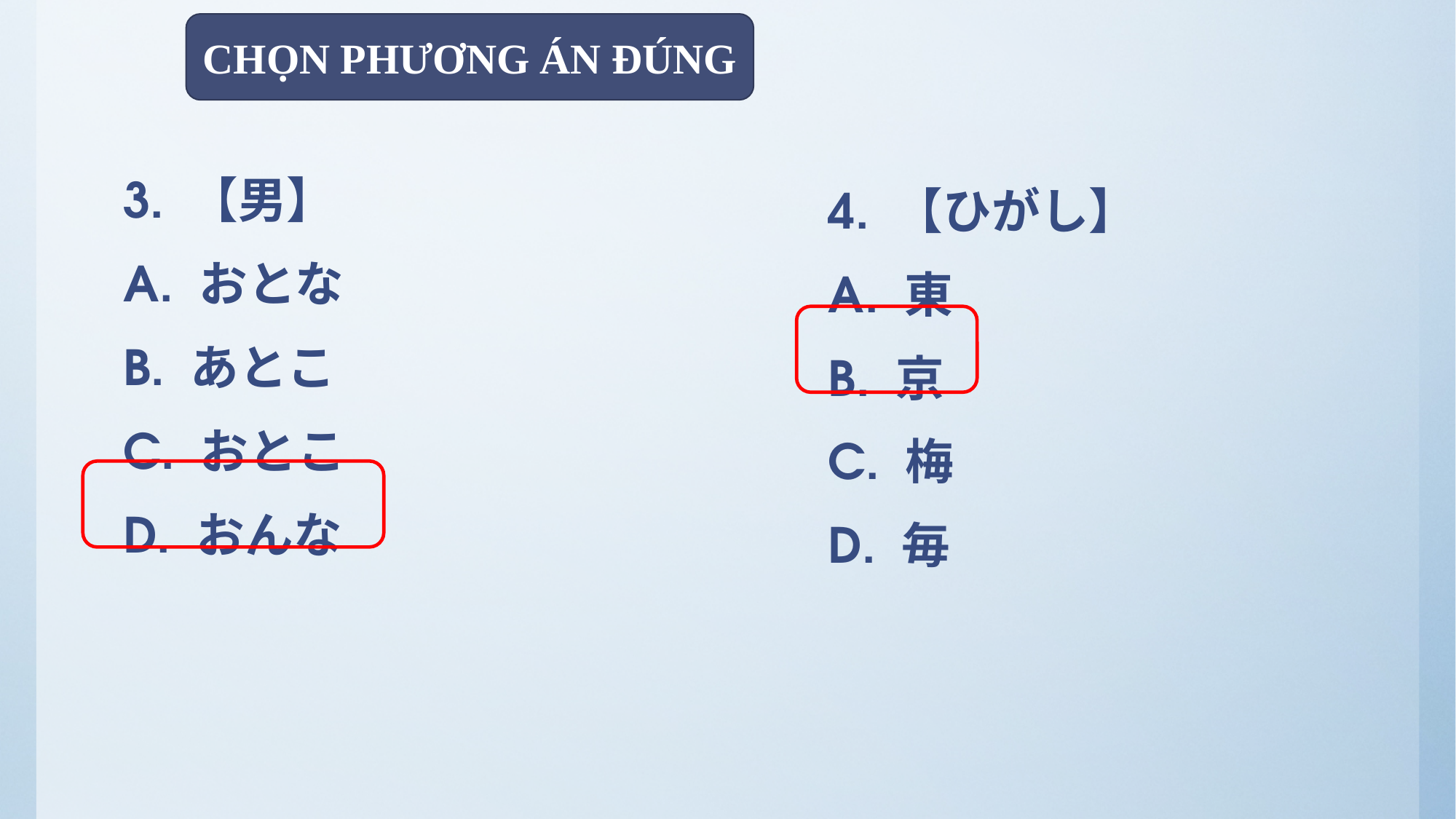

CHỌN PHƯƠNG ÁN ĐÚNG
3. 【男】
A. おとな
B. あとこ
C. おとこ
D. おんな

4. 【ひがし】
A. 東
B. 京
C. 梅
D. 毎